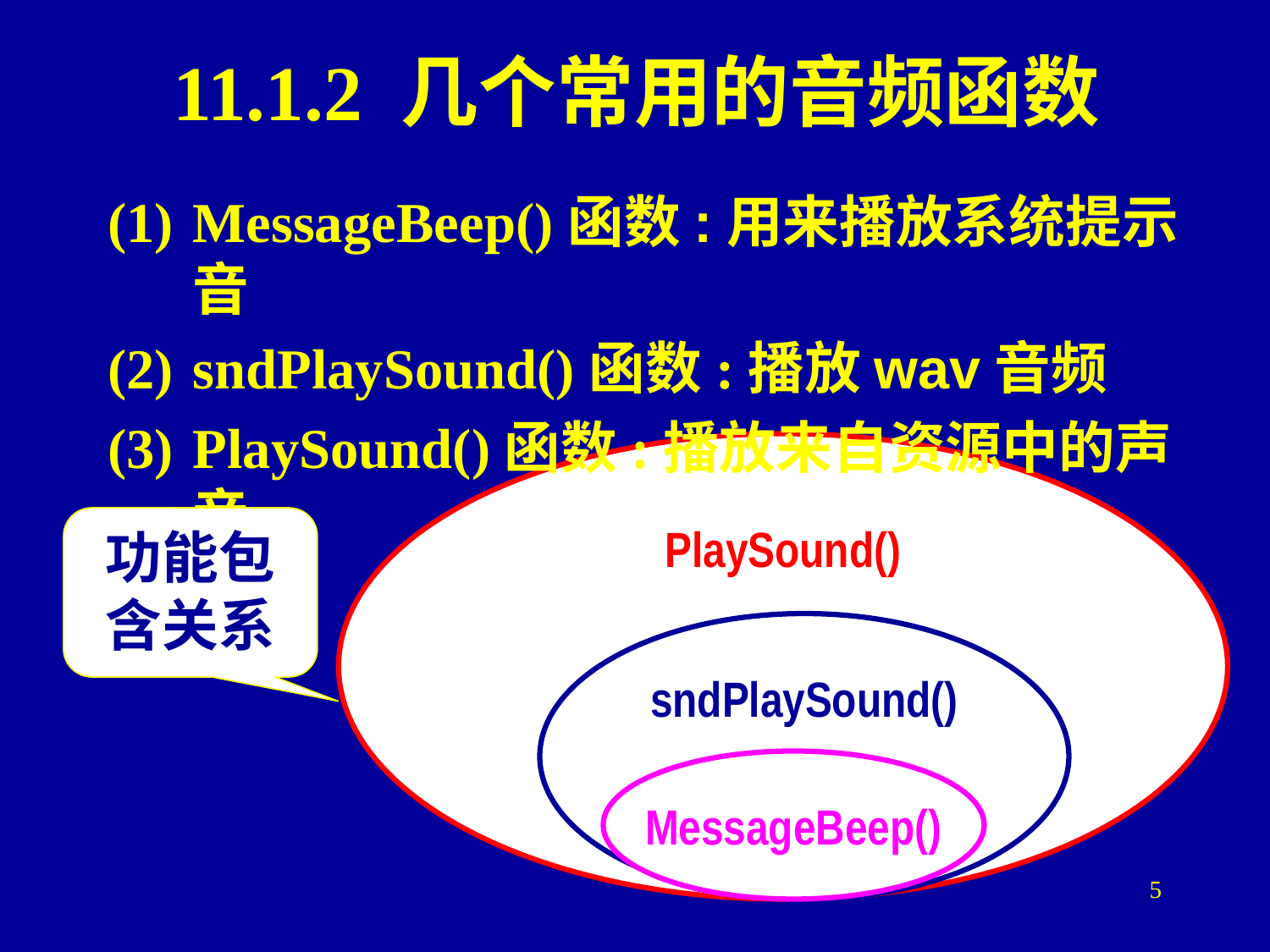

# 11.1.2 几个常用的音频函数
MessageBeep()函数:用来播放系统提示音
sndPlaySound()函数:播放wav音频
PlaySound()函数:播放来自资源中的声音
PlaySound()

功能包含关系
sndPlaySound()

MessageBeep()
5